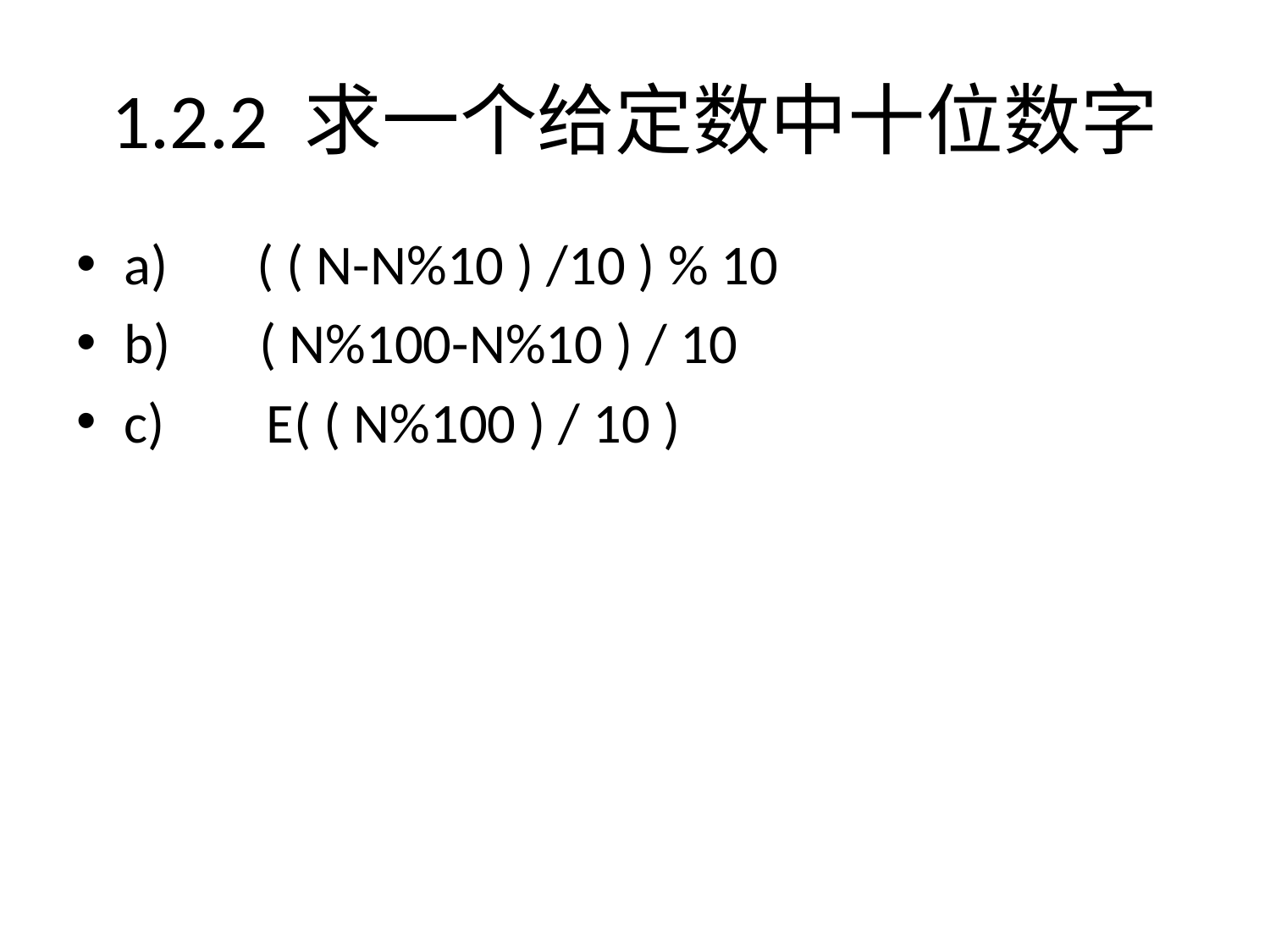

# 1.2.2 求一个给定数中十位数字
a)       ( ( N-N%10 ) /10 ) % 10
b)       ( N%100-N%10 ) / 10
c)        E( ( N%100 ) / 10 )